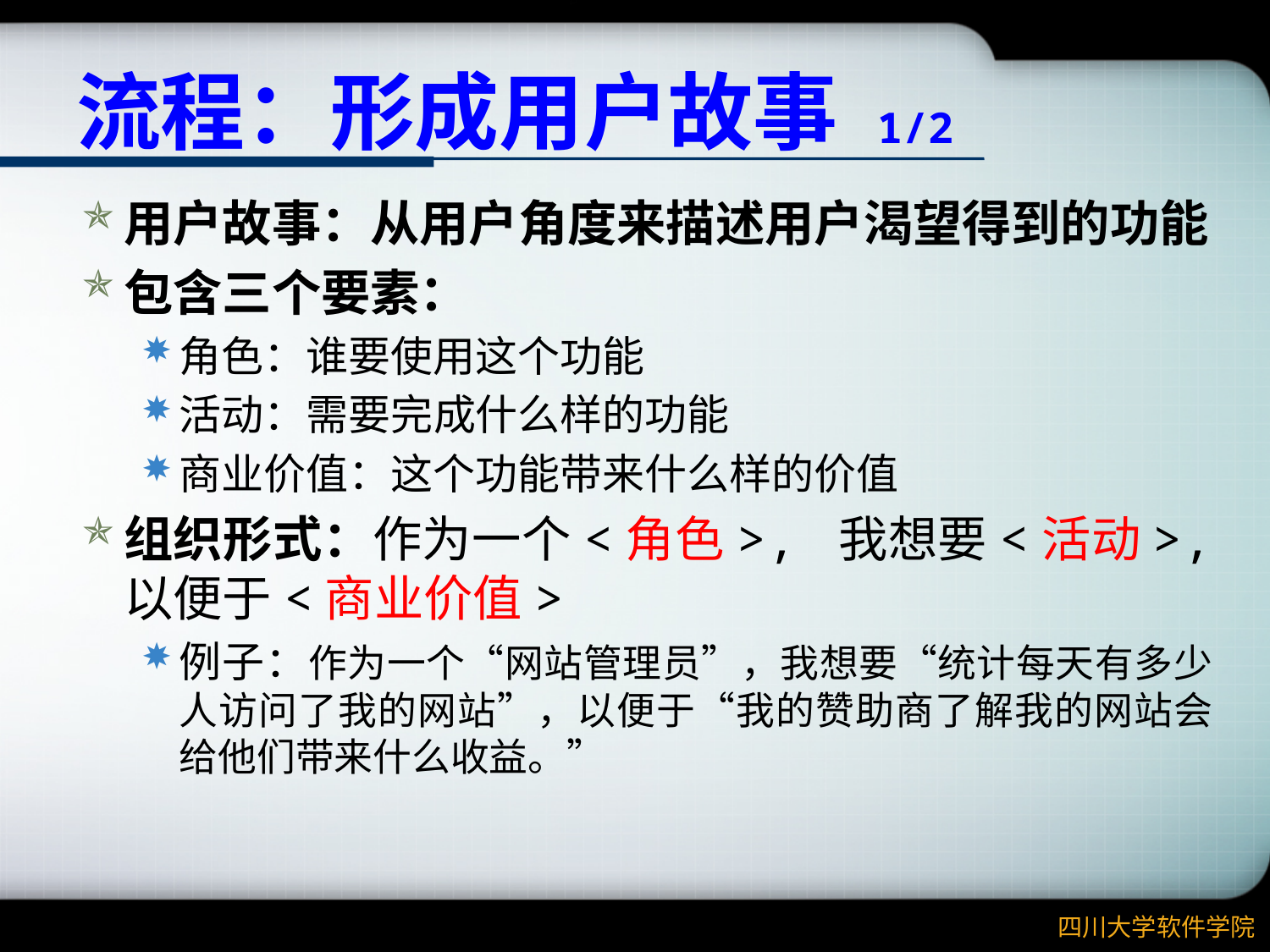

# 流程：形成用户故事 1/2
用户故事：从用户角度来描述用户渴望得到的功能
包含三个要素：
角色：谁要使用这个功能
活动：需要完成什么样的功能
商业价值：这个功能带来什么样的价值
组织形式：作为一个<角色>, 我想要<活动>, 以便于<商业价值>
例子：作为一个“网站管理员”，我想要“统计每天有多少人访问了我的网站”，以便于“我的赞助商了解我的网站会给他们带来什么收益。”